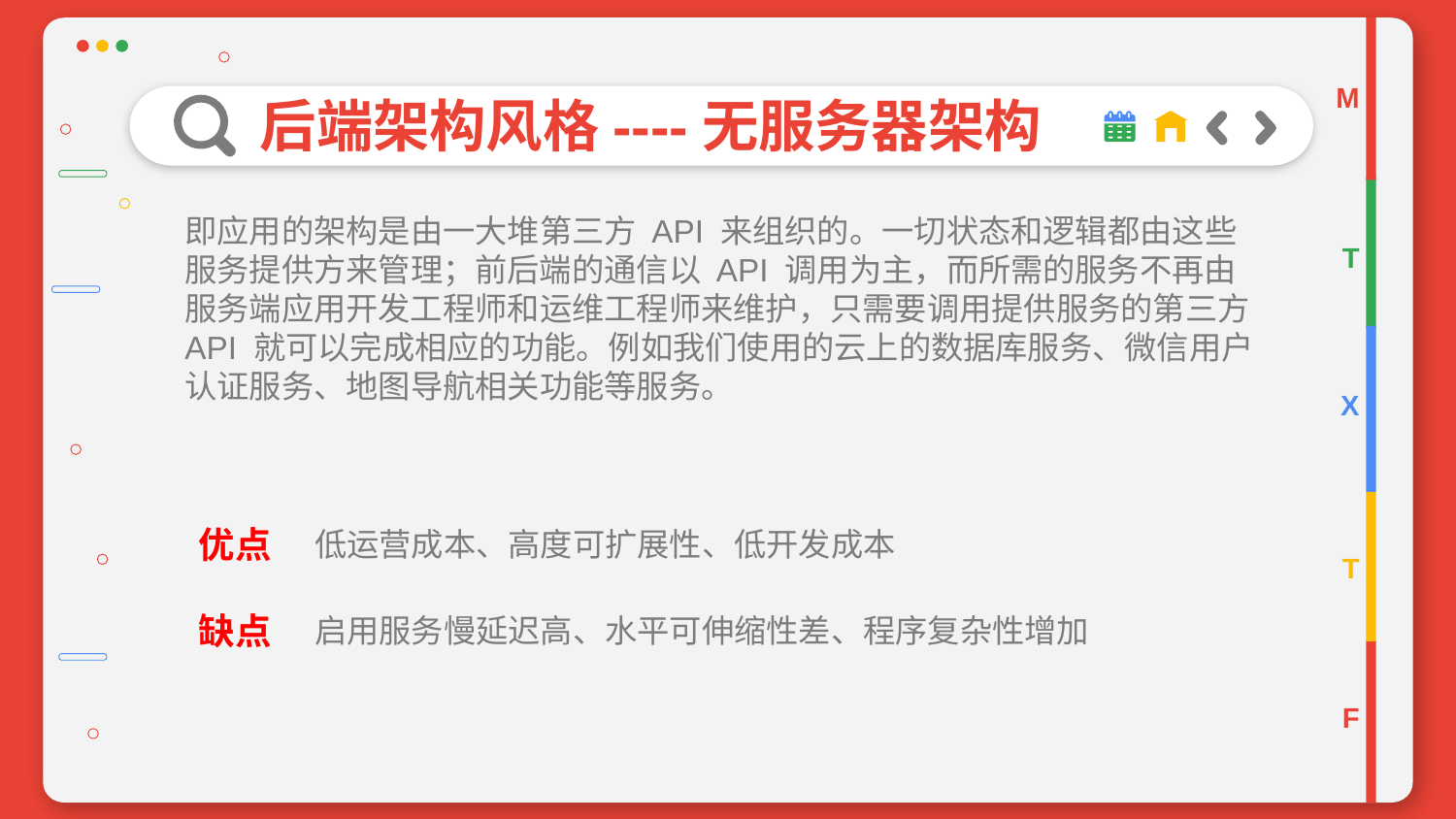

M
# 后端架构风格----无服务器架构

即应用的架构是由一大堆第三方 API 来组织的。一切状态和逻辑都由这些服务提供方来管理；前后端的通信以 API 调用为主，而所需的服务不再由服务端应用开发工程师和运维工程师来维护，只需要调用提供服务的第三方 API 就可以完成相应的功能。例如我们使用的云上的数据库服务、微信用户认证服务、地图导航相关功能等服务。
T

X

低运营成本、高度可扩展性、低开发成本
优点
T

启用服务慢延迟高、水平可伸缩性差、程序复杂性增加
缺点
F